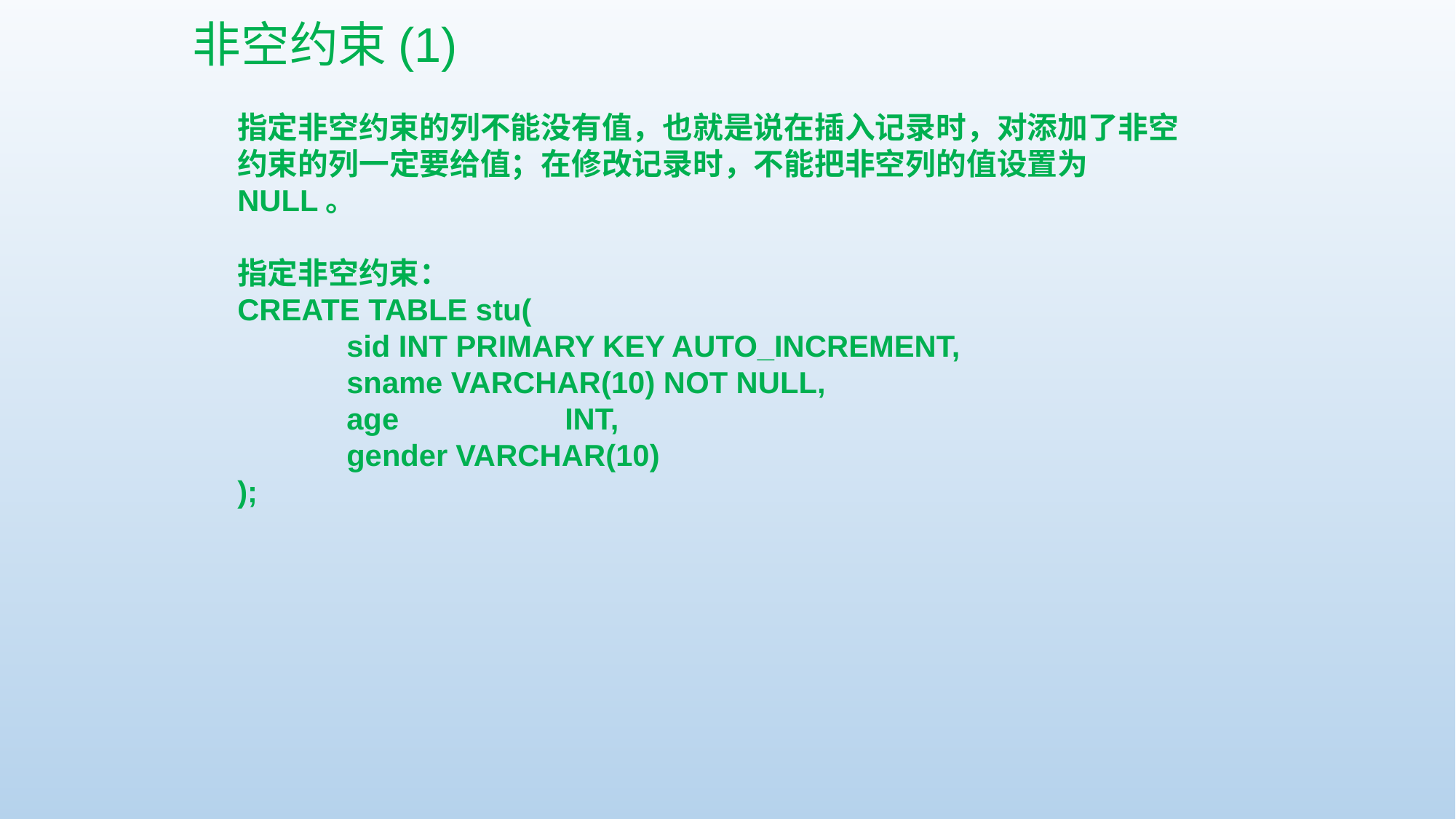

非空约束(1)
指定非空约束的列不能没有值，也就是说在插入记录时，对添加了非空约束的列一定要给值；在修改记录时，不能把非空列的值设置为NULL。

指定非空约束：
CREATE TABLE stu(
	sid INT PRIMARY KEY AUTO_INCREMENT,
	sname VARCHAR(10) NOT NULL,
	age		INT,
	gender	VARCHAR(10)
);